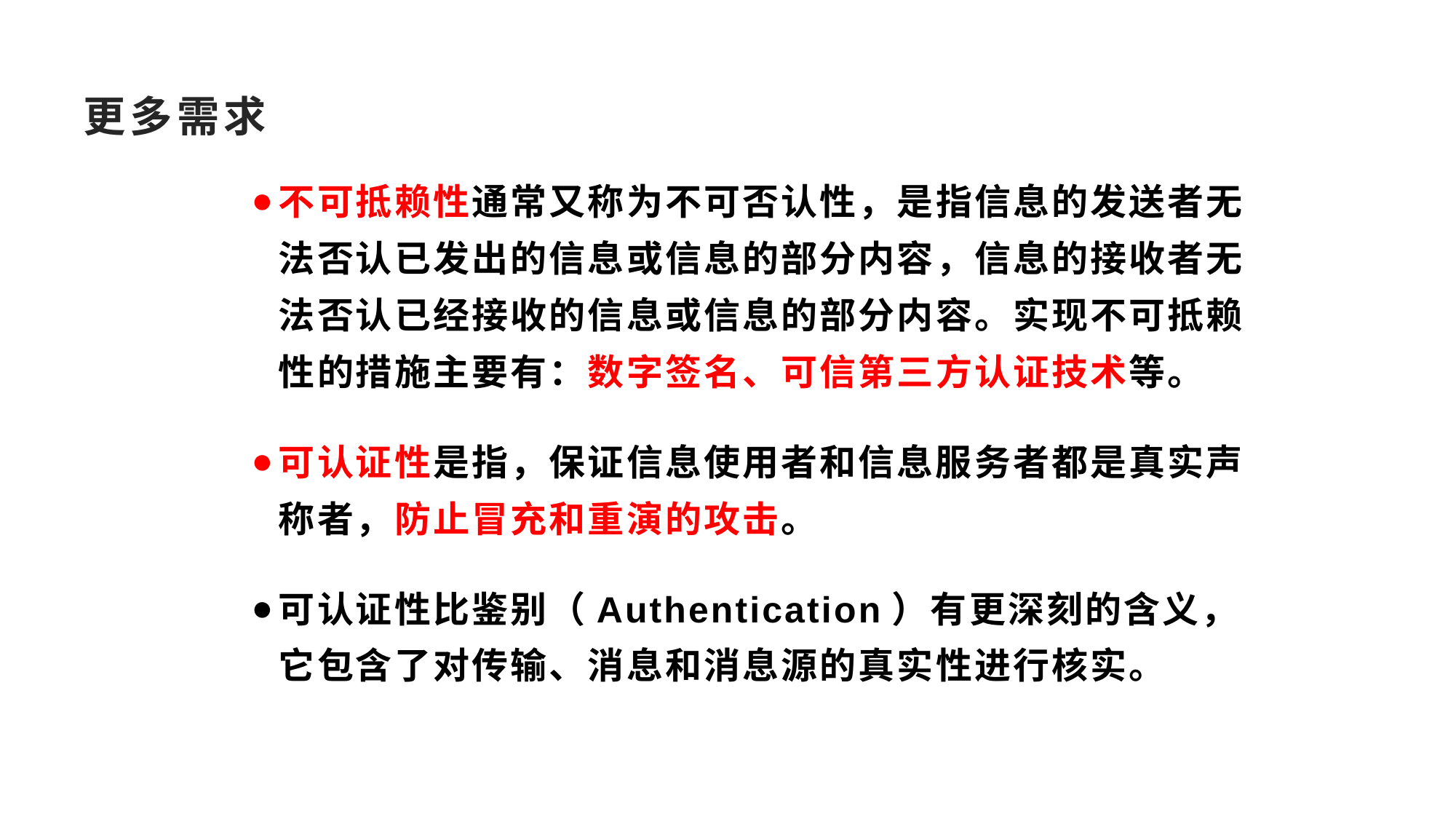

# 更多需求
不可抵赖性通常又称为不可否认性，是指信息的发送者无法否认已发出的信息或信息的部分内容，信息的接收者无法否认已经接收的信息或信息的部分内容。实现不可抵赖性的措施主要有：数字签名、可信第三方认证技术等。
可认证性是指，保证信息使用者和信息服务者都是真实声称者，防止冒充和重演的攻击。
可认证性比鉴别（Authentication）有更深刻的含义，它包含了对传输、消息和消息源的真实性进行核实。